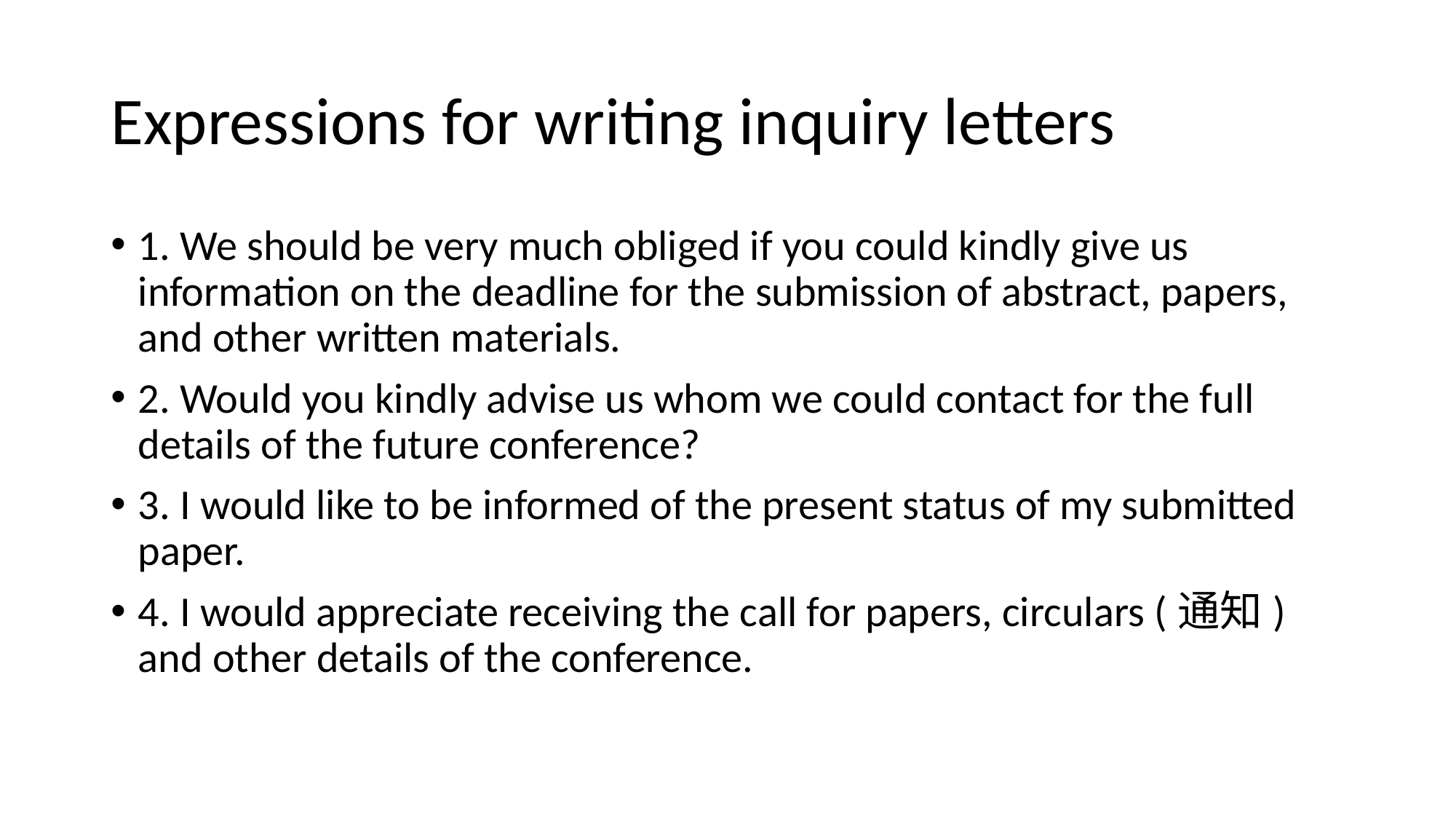

# Expressions for writing inquiry letters
1. We should be very much obliged if you could kindly give us information on the deadline for the submission of abstract, papers, and other written materials.
2. Would you kindly advise us whom we could contact for the full details of the future conference?
3. I would like to be informed of the present status of my submitted paper.
4. I would appreciate receiving the call for papers, circulars (通知) and other details of the conference.